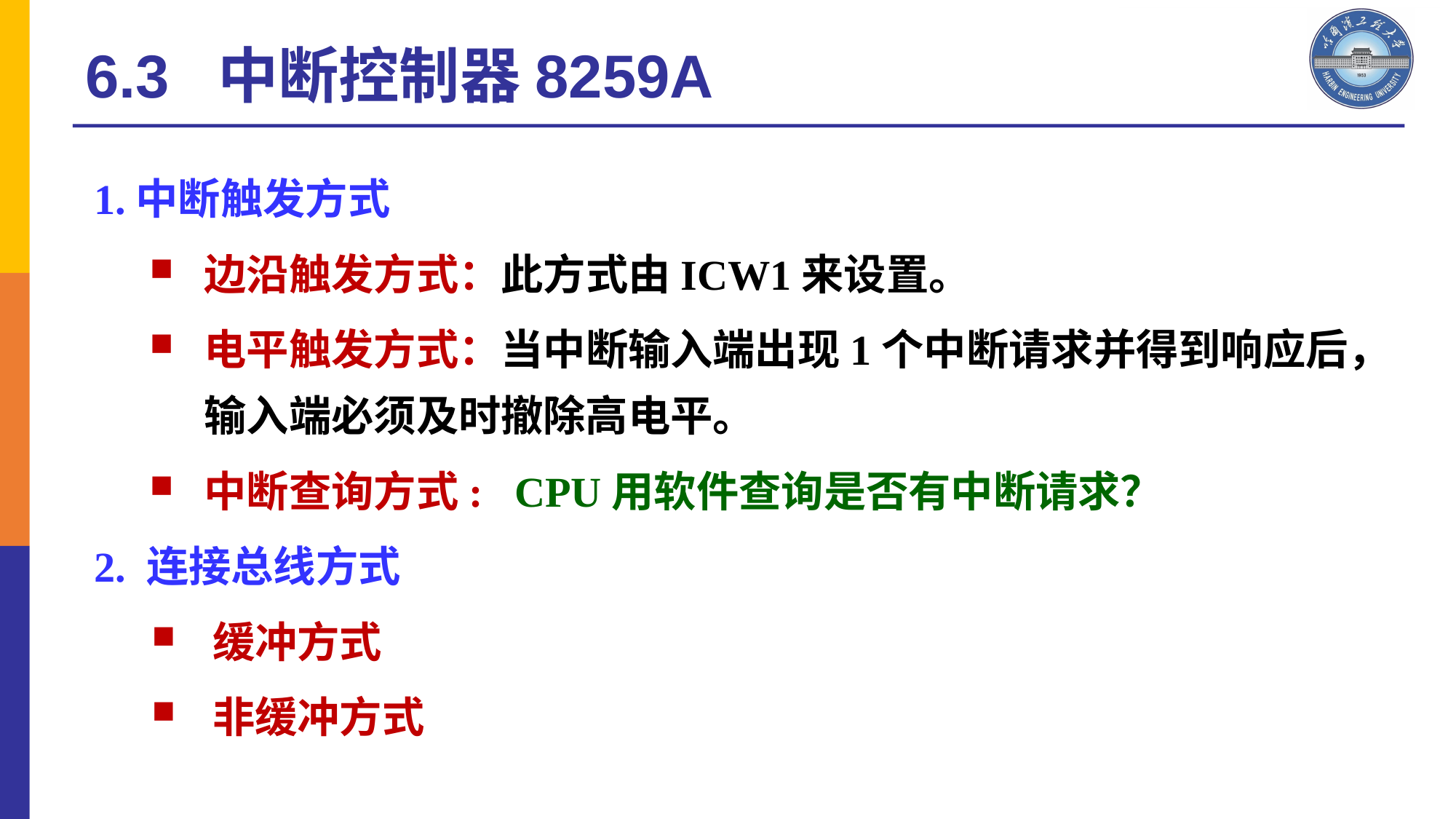

# 6.3  中断控制器8259A
1.中断触发方式
边沿触发方式：此方式由ICW1来设置。
电平触发方式：当中断输入端出现1个中断请求并得到响应后，输入端必须及时撤除高电平。
中断查询方式:   CPU用软件查询是否有中断请求？
2. 连接总线方式
 缓冲方式
 非缓冲方式